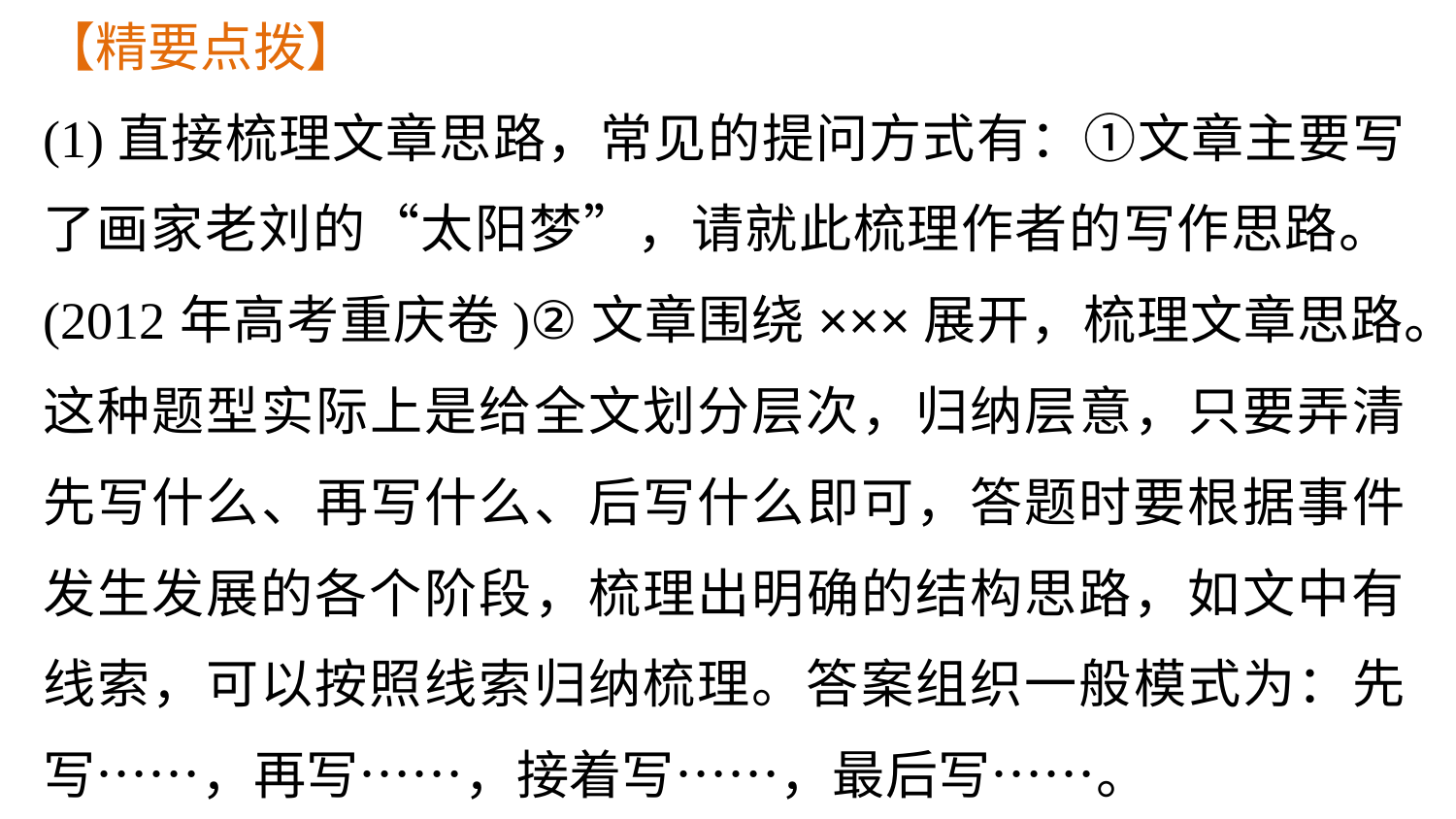

【精要点拨】
(1)直接梳理文章思路，常见的提问方式有：①文章主要写了画家老刘的“太阳梦”，请就此梳理作者的写作思路。(2012年高考重庆卷)②文章围绕×××展开，梳理文章思路。
这种题型实际上是给全文划分层次，归纳层意，只要弄清先写什么、再写什么、后写什么即可，答题时要根据事件发生发展的各个阶段，梳理出明确的结构思路，如文中有线索，可以按照线索归纳梳理。答案组织一般模式为：先写……，再写……，接着写……，最后写……。